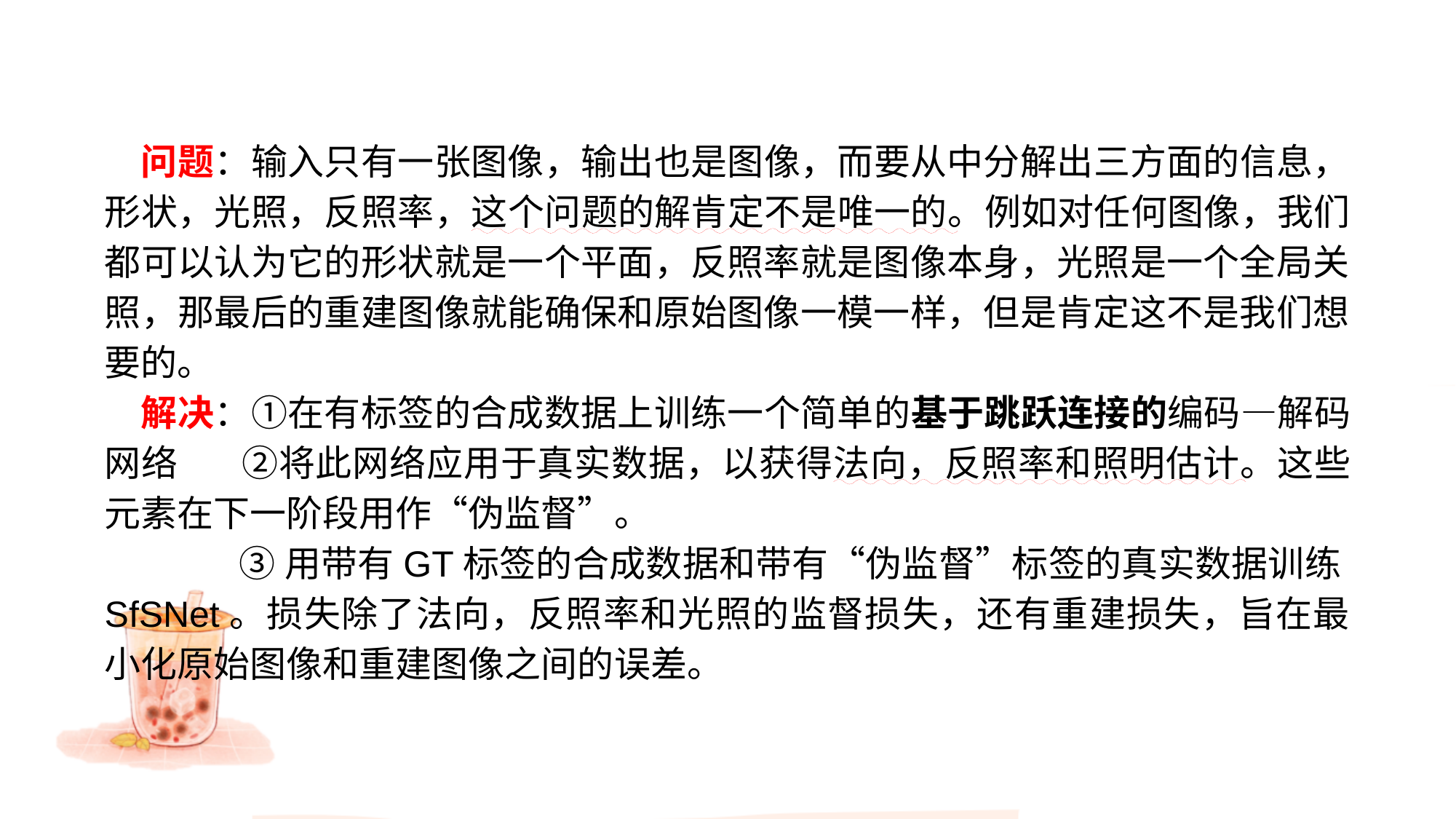

问题：输入只有一张图像，输出也是图像，而要从中分解出三方面的信息，形状，光照，反照率，这个问题的解肯定不是唯一的。例如对任何图像，我们都可以认为它的形状就是一个平面，反照率就是图像本身，光照是一个全局关照，那最后的重建图像就能确保和原始图像一模一样，但是肯定这不是我们想要的。
解决：①在有标签的合成数据上训练一个简单的基于跳跃连接的编码—解码网络	   ②将此网络应用于真实数据，以获得法向，反照率和照明估计。这些元素在下一阶段用作“伪监督”。
	   ③用带有GT标签的合成数据和带有“伪监督”标签的真实数据训练SfSNet。损失除了法向，反照率和光照的监督损失，还有重建损失，旨在最小化原始图像和重建图像之间的误差。